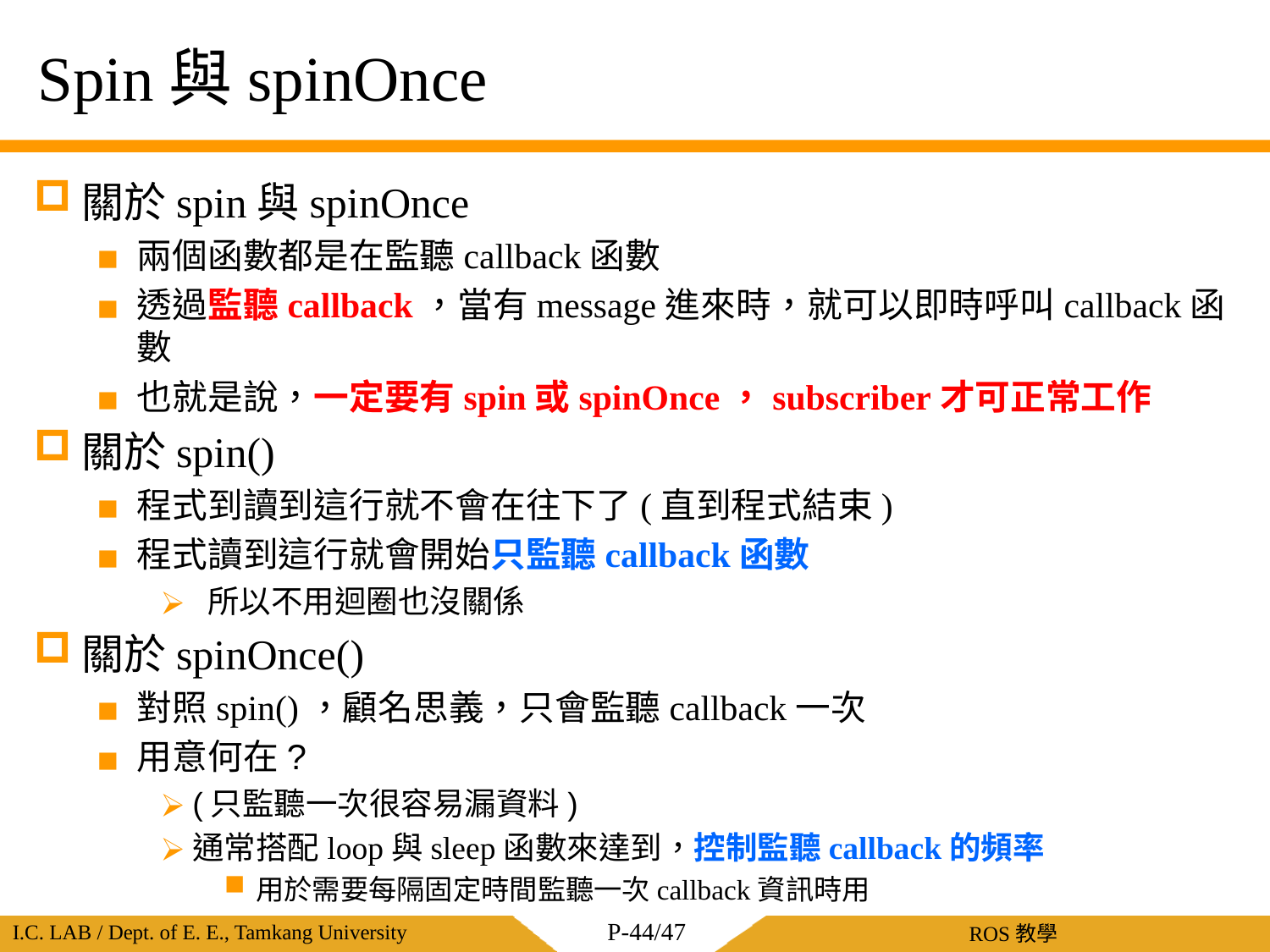

# Spin與spinOnce
關於spin與spinOnce
兩個函數都是在監聽callback函數
透過監聽callback，當有message進來時，就可以即時呼叫callback函數
也就是說，一定要有spin或spinOnce，subscriber才可正常工作
關於spin()
程式到讀到這行就不會在往下了(直到程式結束)
程式讀到這行就會開始只監聽callback函數
 所以不用迴圈也沒關係
關於spinOnce()
對照spin()，顧名思義，只會監聽callback一次
用意何在?
(只監聽一次很容易漏資料)
通常搭配loop與sleep函數來達到，控制監聽callback的頻率
用於需要每隔固定時間監聽一次callback資訊時用